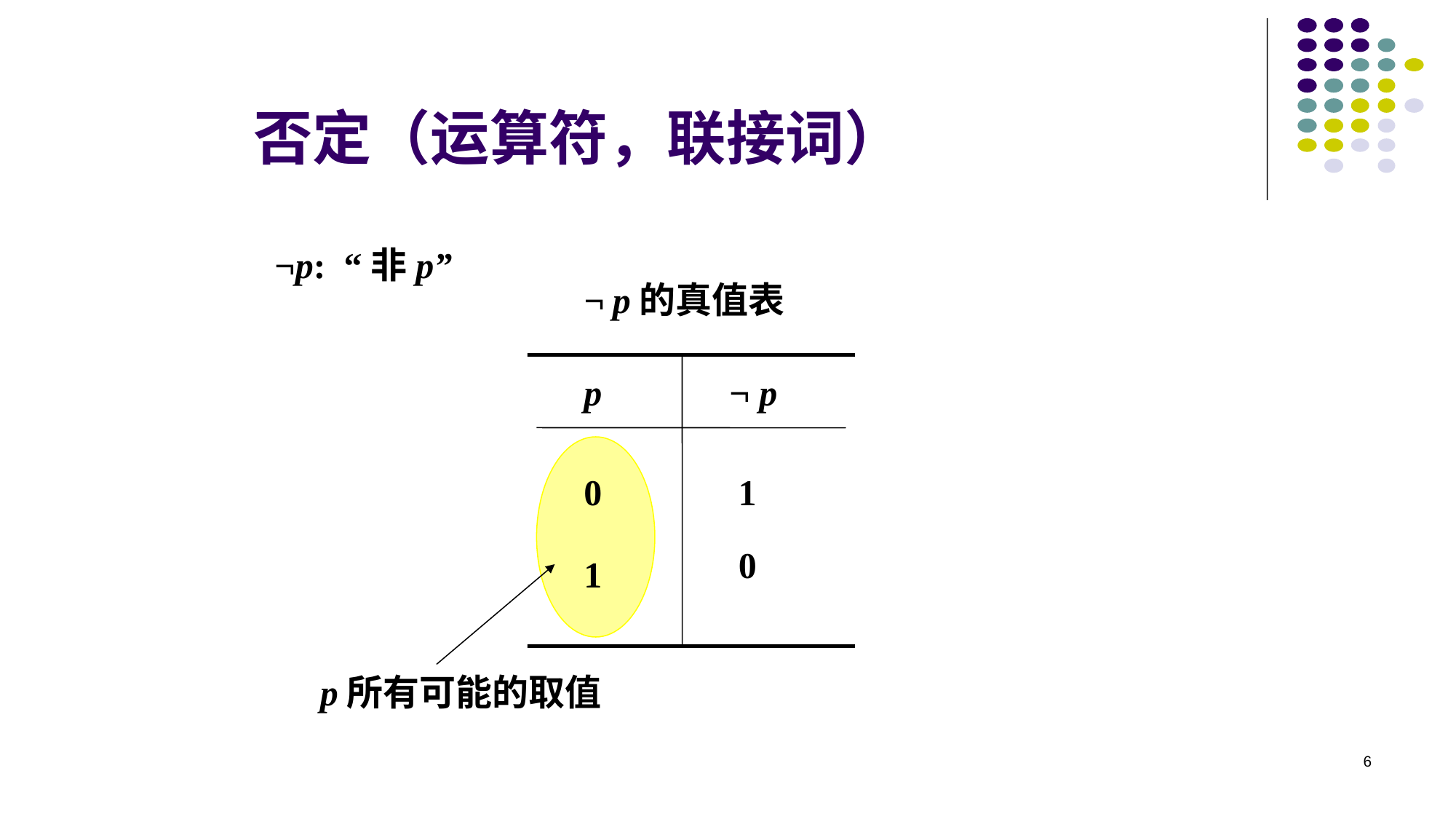

否定（运算符，联接词）
¬p:  “非p”
 ¬ p的真值表

p
¬ p

0
1
0
1

 p所有可能的取值
6